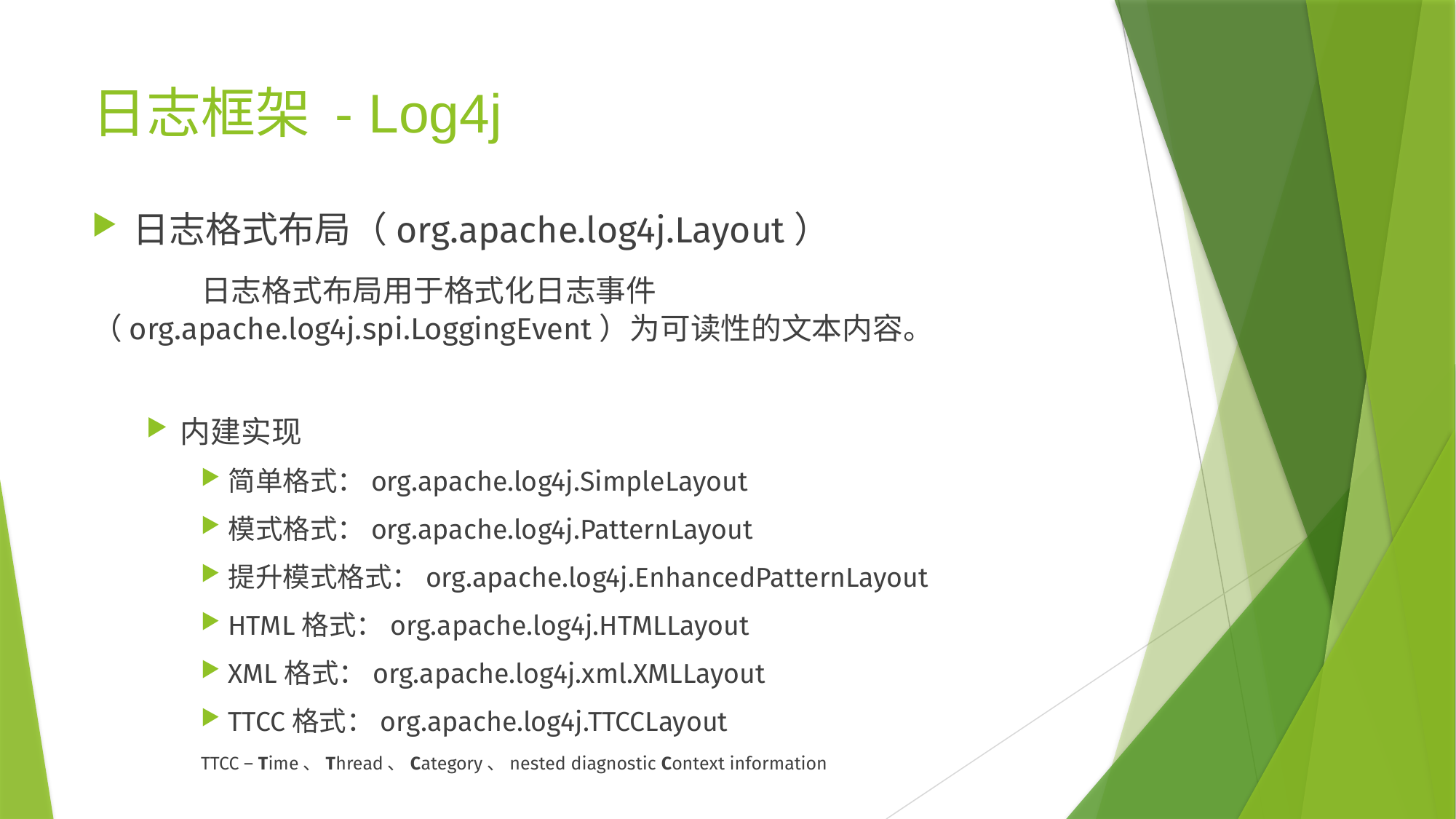

# 日志框架 - Log4j
日志格式布局（org.apache.log4j.Layout）
	日志格式布局用于格式化日志事件（org.apache.log4j.spi.LoggingEvent）为可读性的文本内容。

内建实现
简单格式：org.apache.log4j.SimpleLayout
模式格式：org.apache.log4j.PatternLayout
提升模式格式：org.apache.log4j.EnhancedPatternLayout
HTML格式：org.apache.log4j.HTMLLayout
XML格式：org.apache.log4j.xml.XMLLayout
TTCC格式：org.apache.log4j.TTCCLayout
TTCC – Time、Thread、Category、nested diagnostic Context information